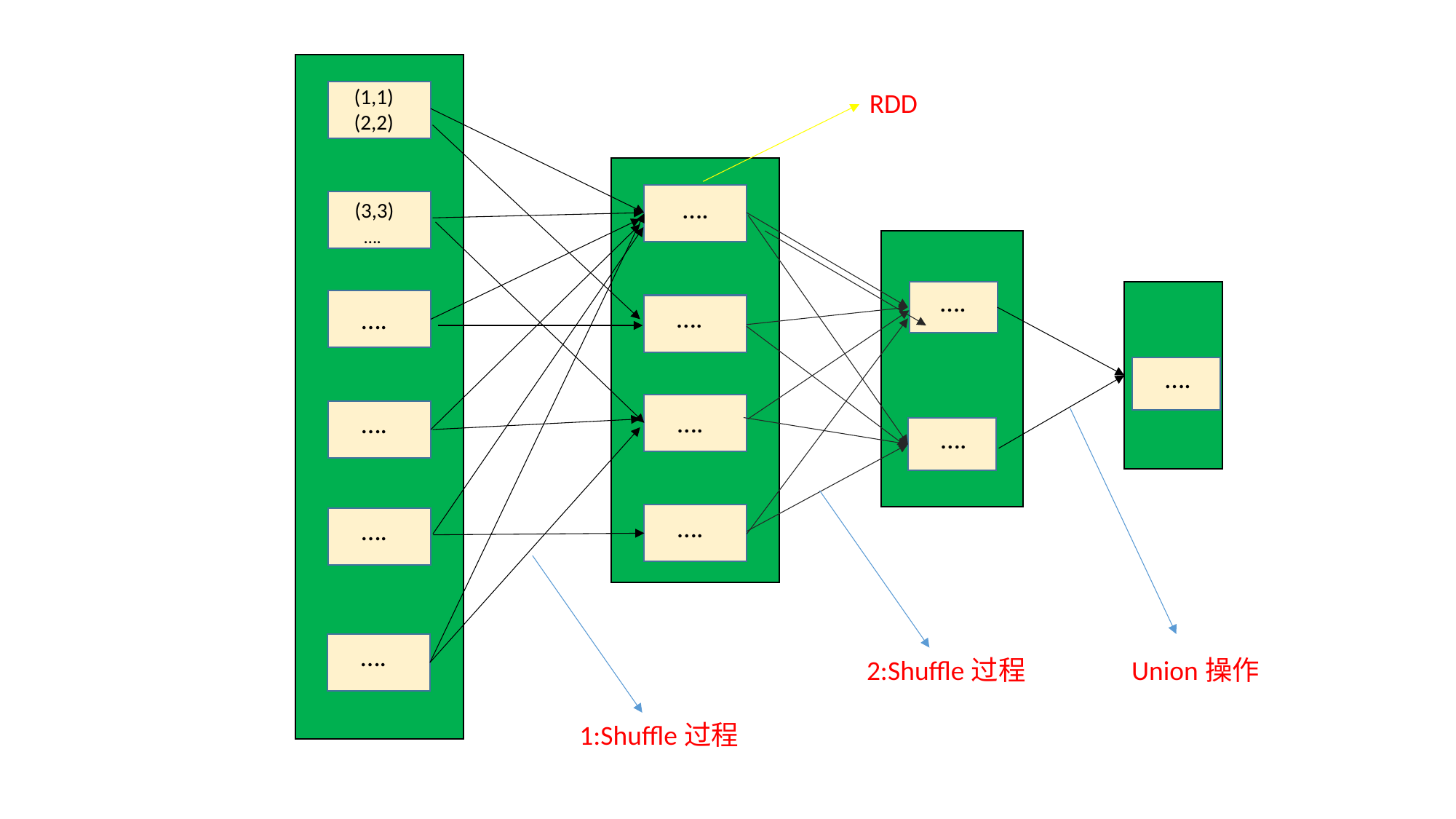

(1,1)
(2,2)
RDD

….

(3,3)
  ….

….

….
….
….

….

….
….

….

….

….
2:Shuffle过程
Union操作
1:Shuffle过程